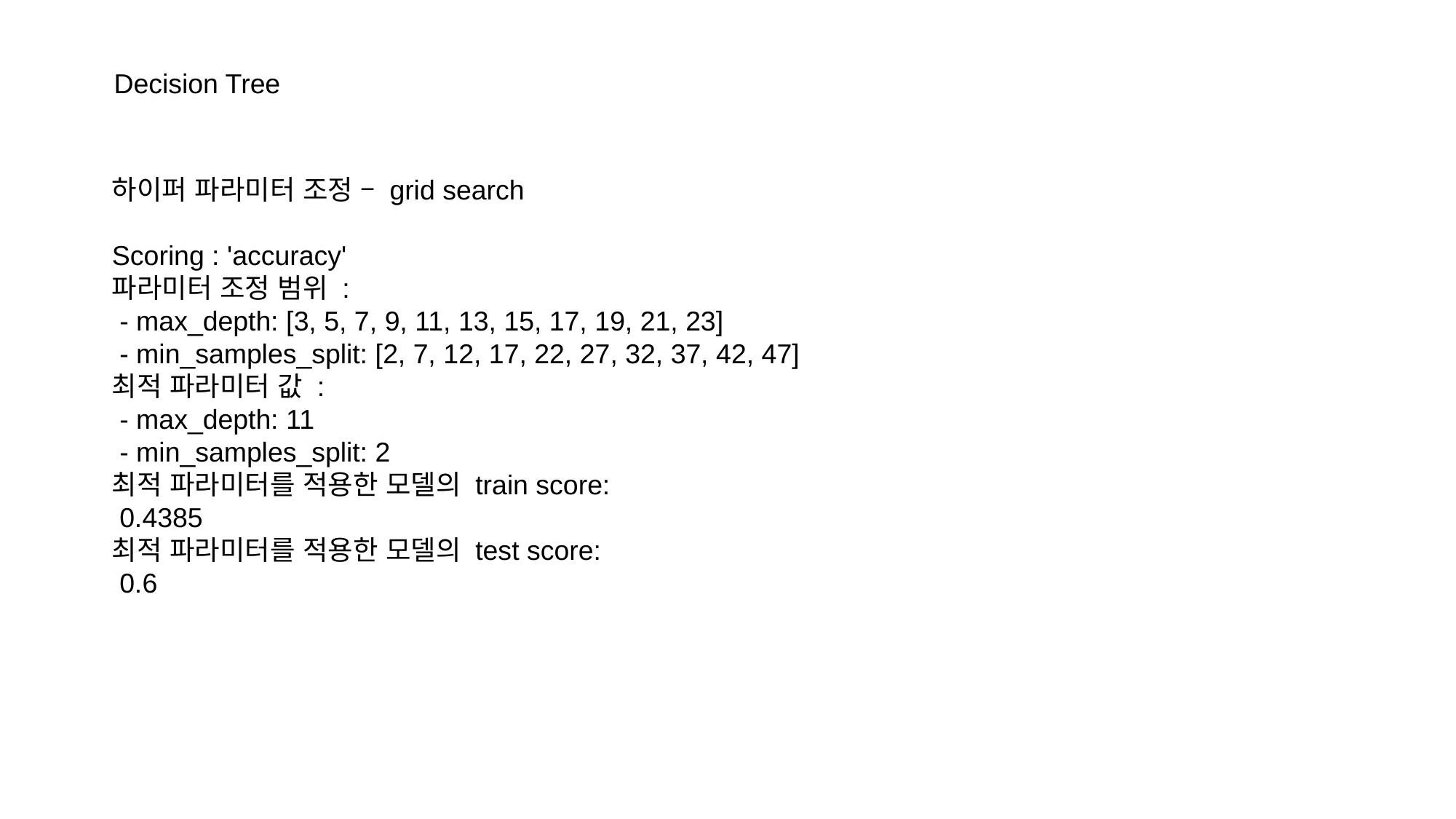

Decision Tree
하이퍼 파라미터 조정 – grid search

Scoring : 'accuracy'
파라미터 조정 범위 :
 - max_depth: [3, 5, 7, 9, 11, 13, 15, 17, 19, 21, 23]
 - min_samples_split: [2, 7, 12, 17, 22, 27, 32, 37, 42, 47]
최적 파라미터 값 :
 - max_depth: 11
 - min_samples_split: 2
최적 파라미터를 적용한 모델의 train score:
 0.4385
최적 파라미터를 적용한 모델의 test score:
 0.6